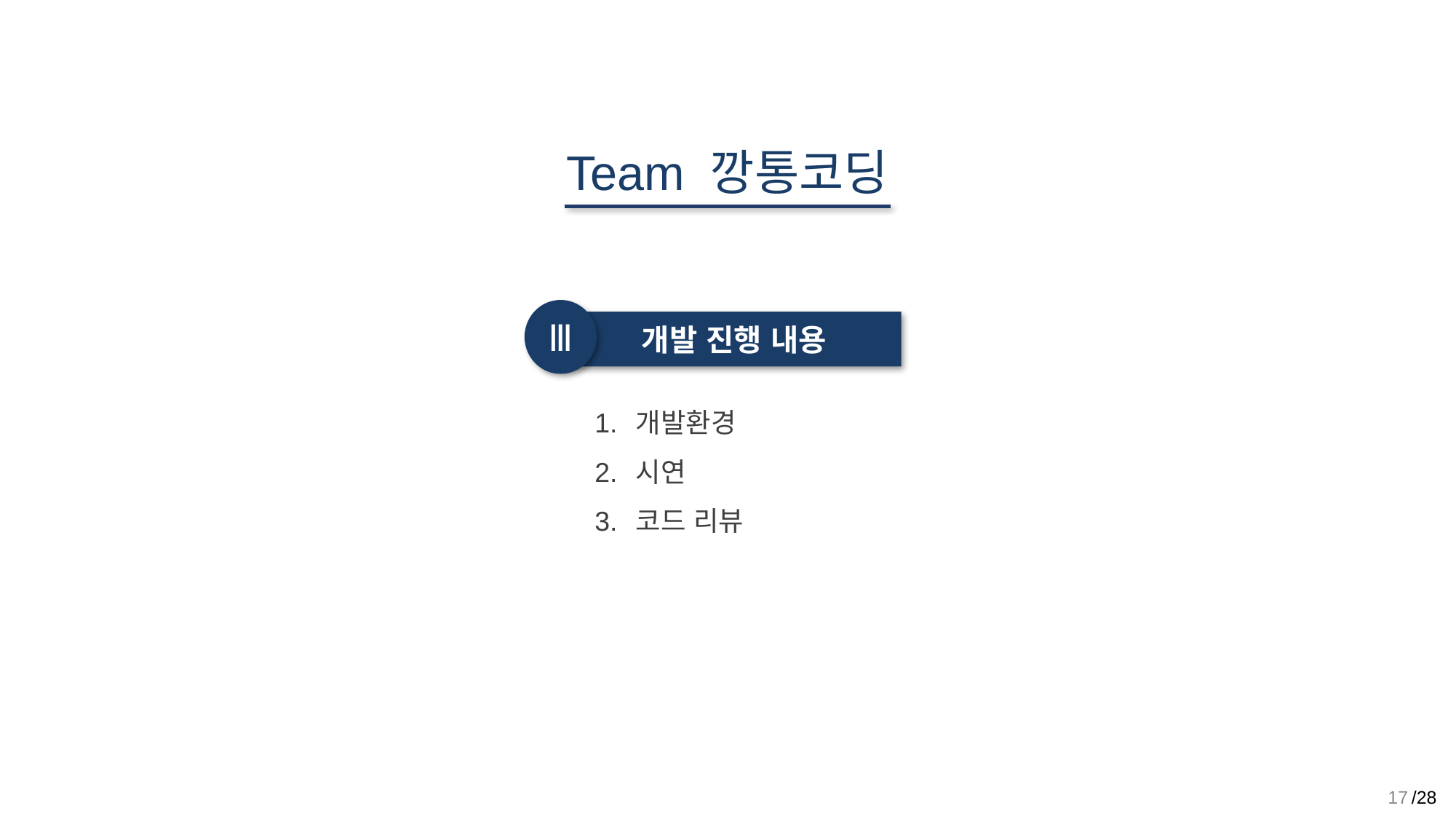

Team 깡통코딩
Ⅲ
  개발 진행 내용
개발환경
시연
코드 리뷰
17